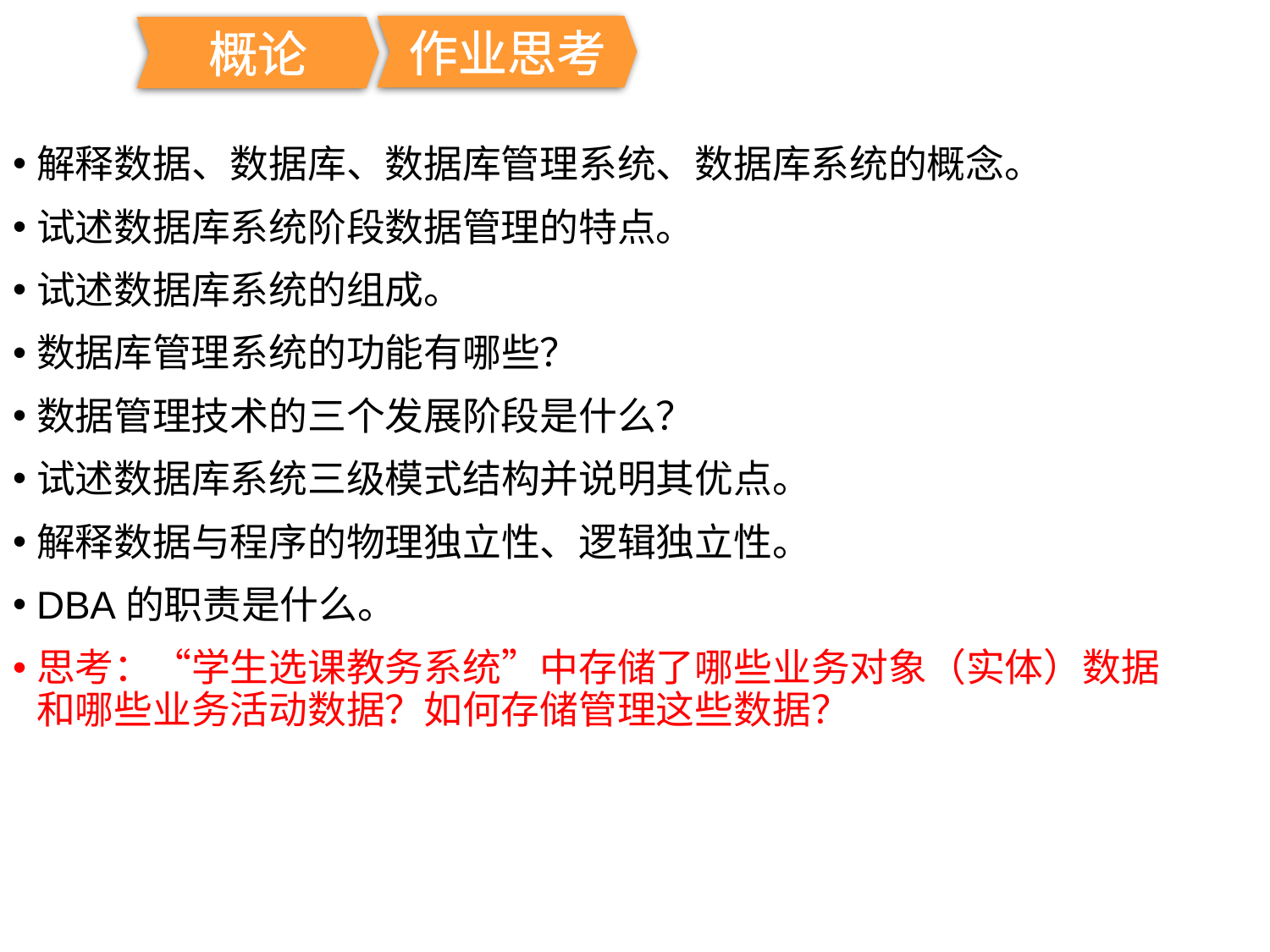

作业思考
概论
解释数据、数据库、数据库管理系统、数据库系统的概念。
试述数据库系统阶段数据管理的特点。
试述数据库系统的组成。
数据库管理系统的功能有哪些？
数据管理技术的三个发展阶段是什么？
试述数据库系统三级模式结构并说明其优点。
解释数据与程序的物理独立性、逻辑独立性。
DBA的职责是什么。
思考：“学生选课教务系统”中存储了哪些业务对象（实体）数据和哪些业务活动数据？如何存储管理这些数据？